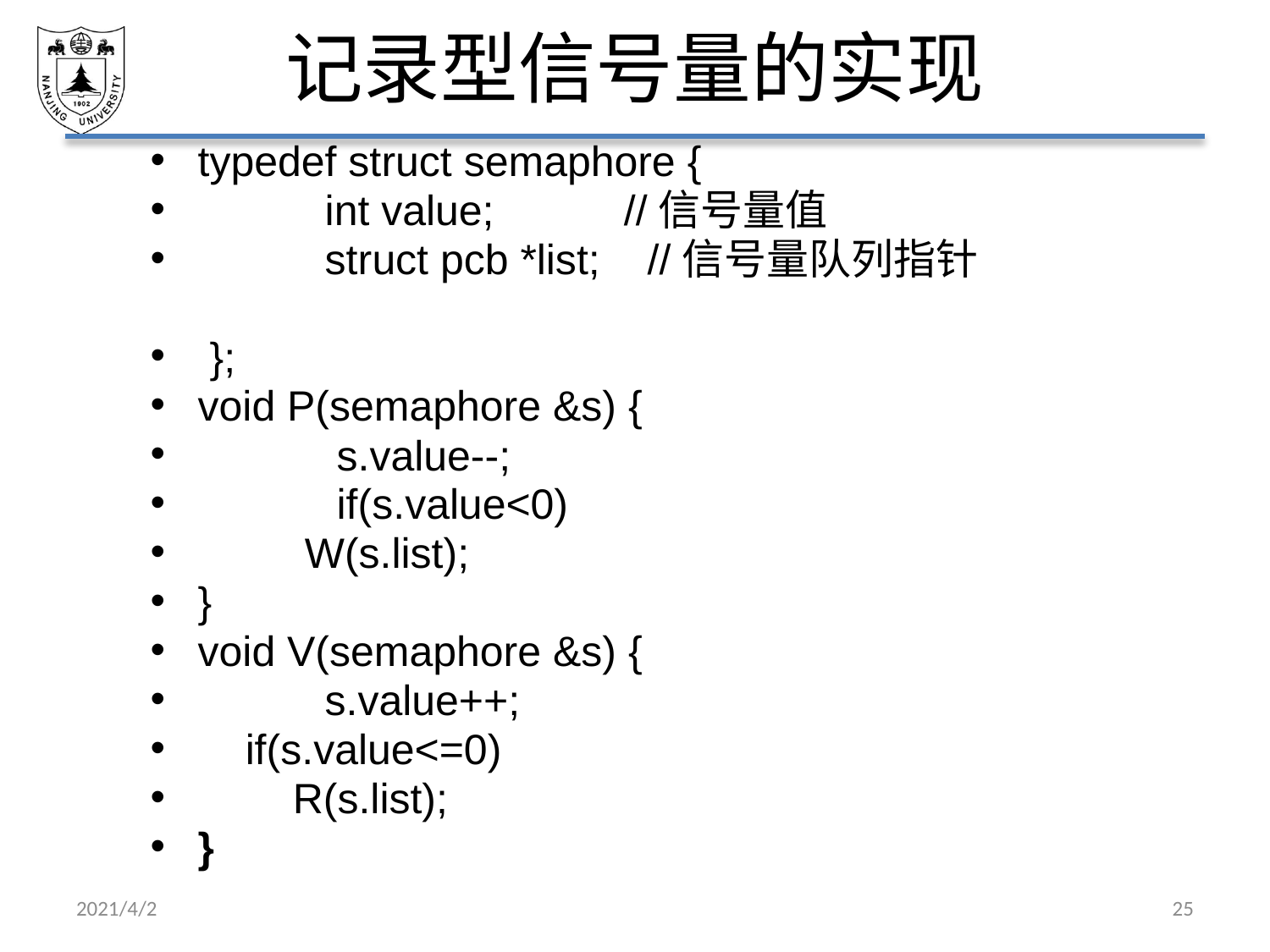

# 记录型信号量的实现
typedef struct semaphore {
	int value;           //信号量值
	struct pcb *list;    //信号量队列指针

 };
void P(semaphore &s) {
	 s.value--;
	 if(s.value<0)
         W(s.list);
}
void V(semaphore &s) {
	s.value++;
    if(s.value<=0)
        R(s.list);
}
2021/4/2
25